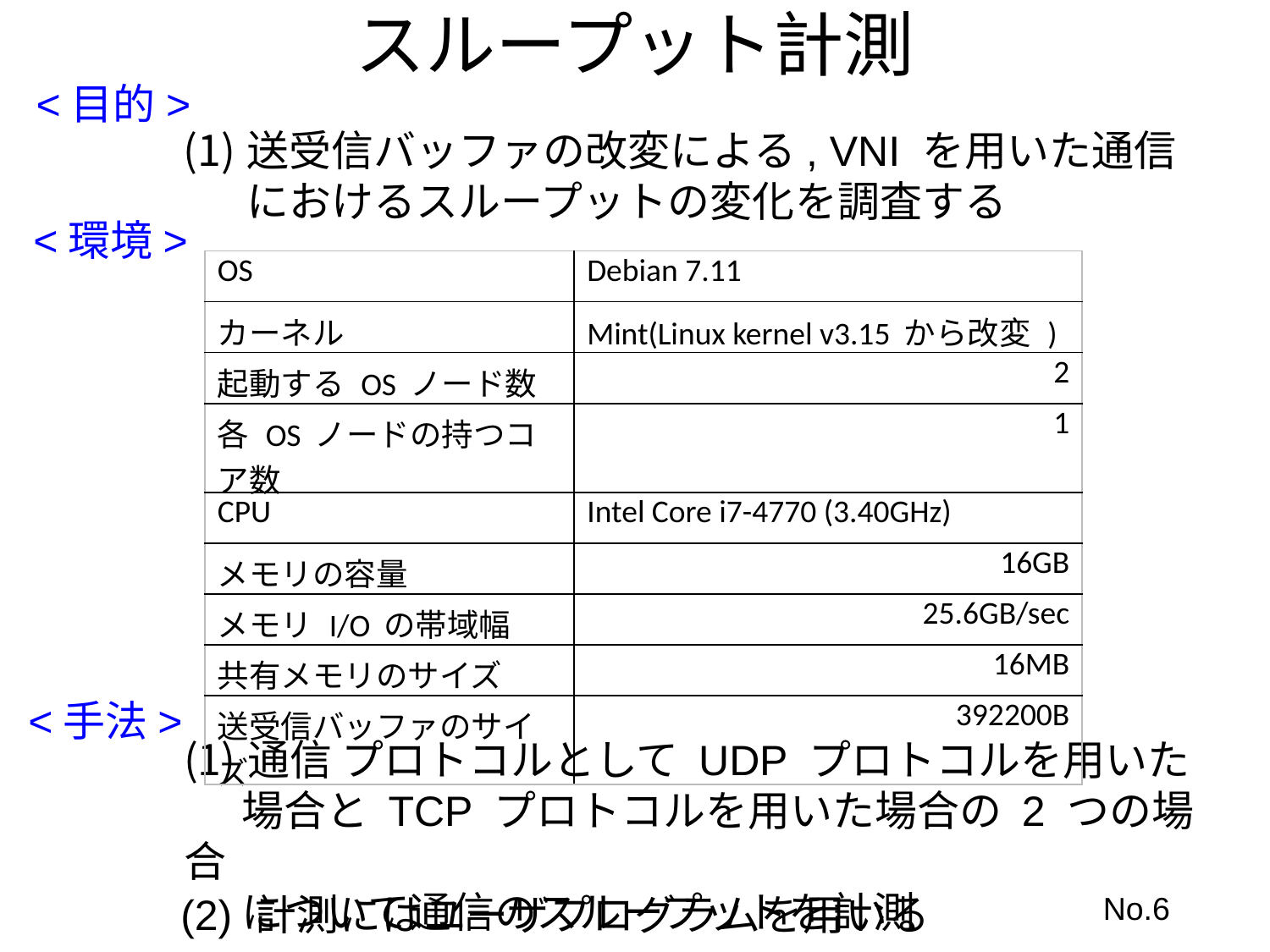

スループット計測
<目的>
送受信バッファの改変による, VNI を用いた通信におけるスループットの変化を調査する
<環境>
| OS | Debian 7.11 |
| --- | --- |
| カーネル | Mint(Linux kernel v3.15 から改変 ) |
| 起動する OS ノード数 | 2 |
| 各 OS ノードの持つコア数 | 1 |
| CPU | Intel Core i7-4770 (3.40GHz) |
| メモリの容量 | 16GB |
| メモリ I/O の帯域幅 | 25.6GB/sec |
| 共有メモリのサイズ | 16MB |
| 送受信バッファのサイズ | 392200B |
<手法>
通信 プロトコルとして UDP プロトコルを用いた
     場合と TCP プロトコルを用いた場合の 2 つの場合
     について通信のスループットを計測
(2) 計測にはユーザプログラムを用いる
No.6